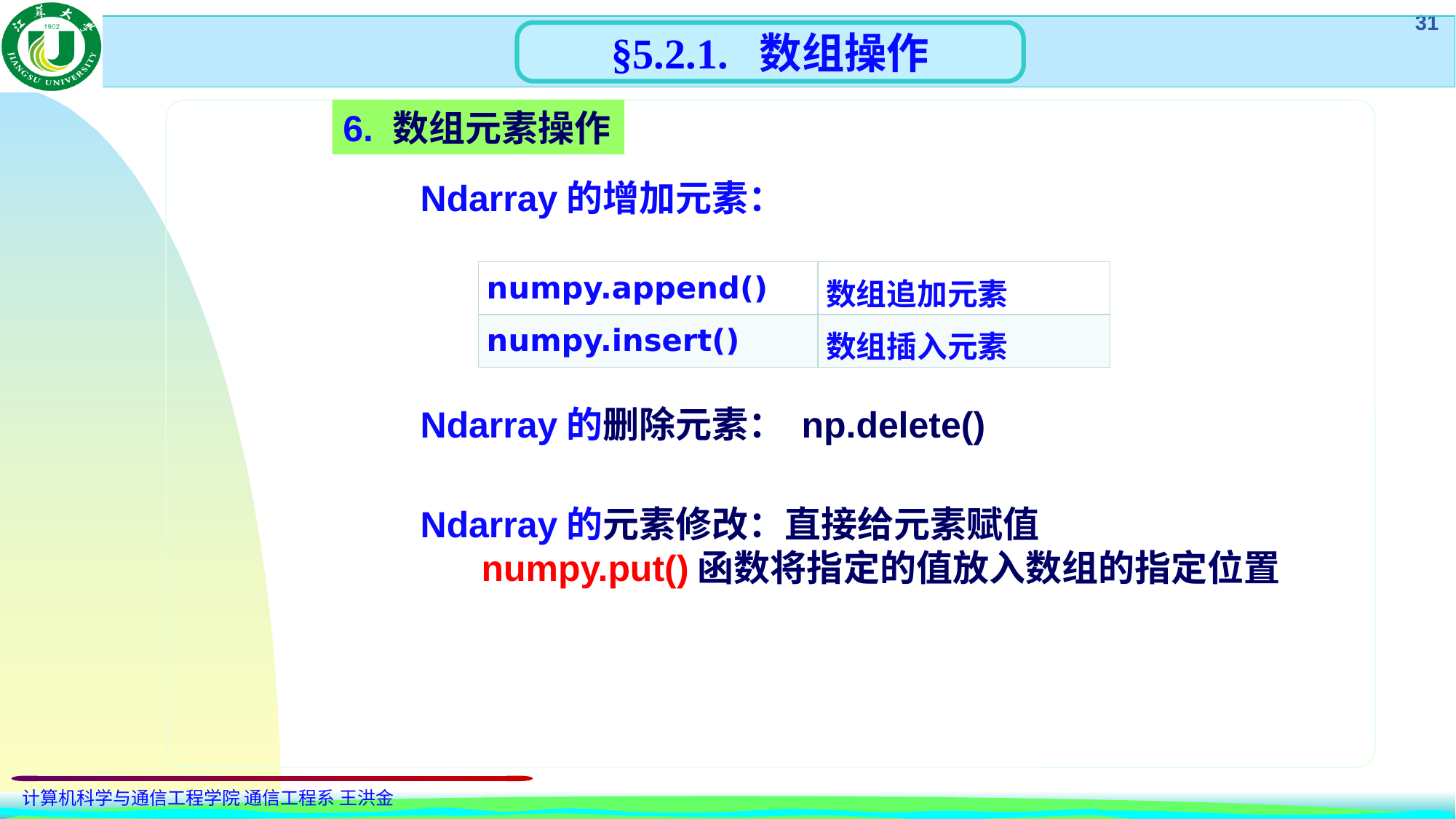

§5.2.1.  数组操作
6. 数组元素操作
Ndarray的增加元素：
| numpy.append() | 数组追加元素 |
| --- | --- |
| numpy.insert() | 数组插入元素 |
Ndarray的删除元素： np.delete()
Ndarray的元素修改：直接给元素赋值
      numpy.put()函数将指定的值放入数组的指定位置